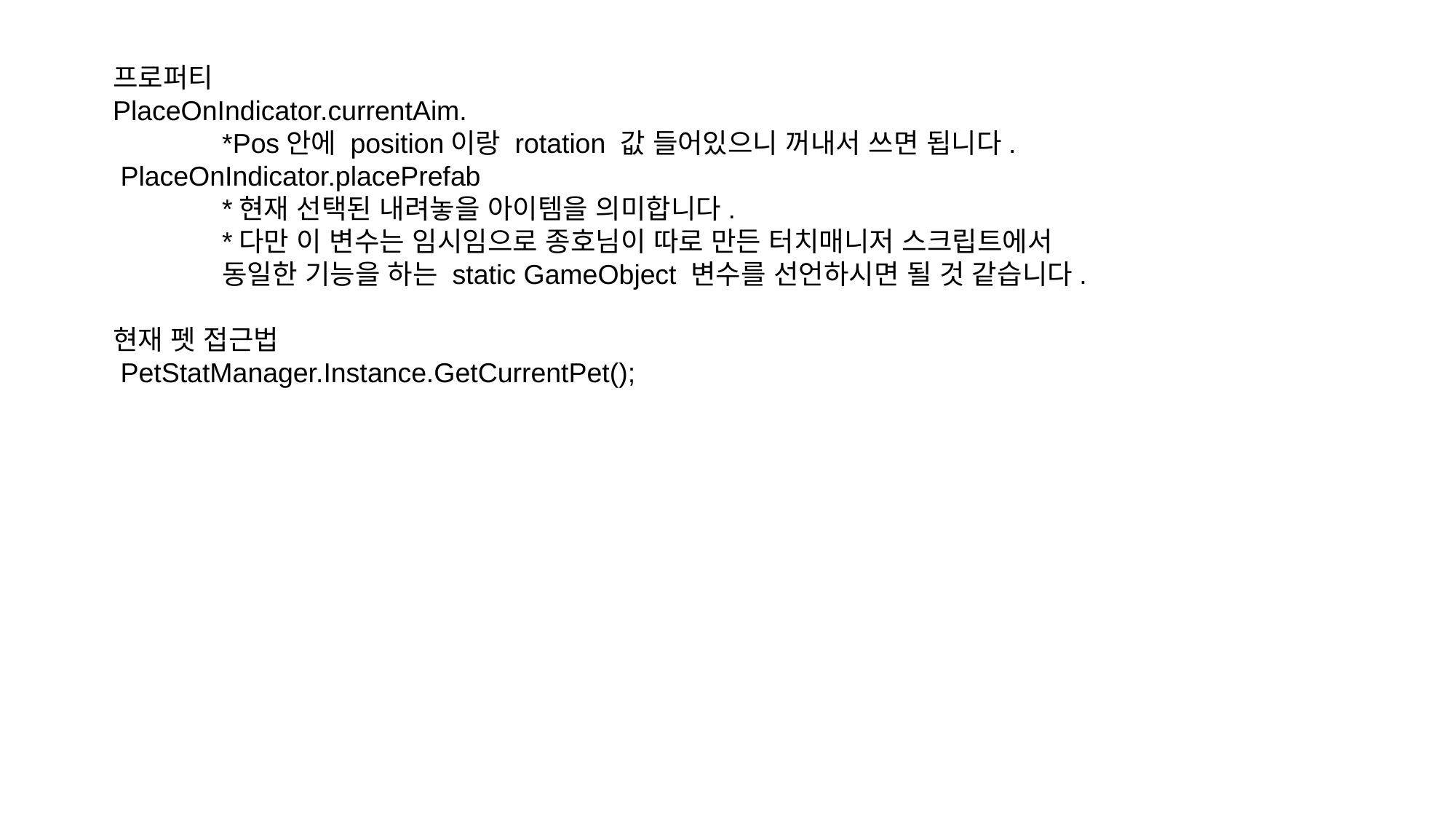

프로퍼티
PlaceOnIndicator.currentAim.
	*Pos안에 position이랑 rotation 값 들어있으니 꺼내서 쓰면 됩니다.
 PlaceOnIndicator.placePrefab
	*현재 선택된 내려놓을 아이템을 의미합니다.
	*다만 이 변수는 임시임으로 종호님이 따로 만든 터치매니저 스크립트에서
	동일한 기능을 하는 static GameObject 변수를 선언하시면 될 것 같습니다.

현재 펫 접근법
 PetStatManager.Instance.GetCurrentPet();